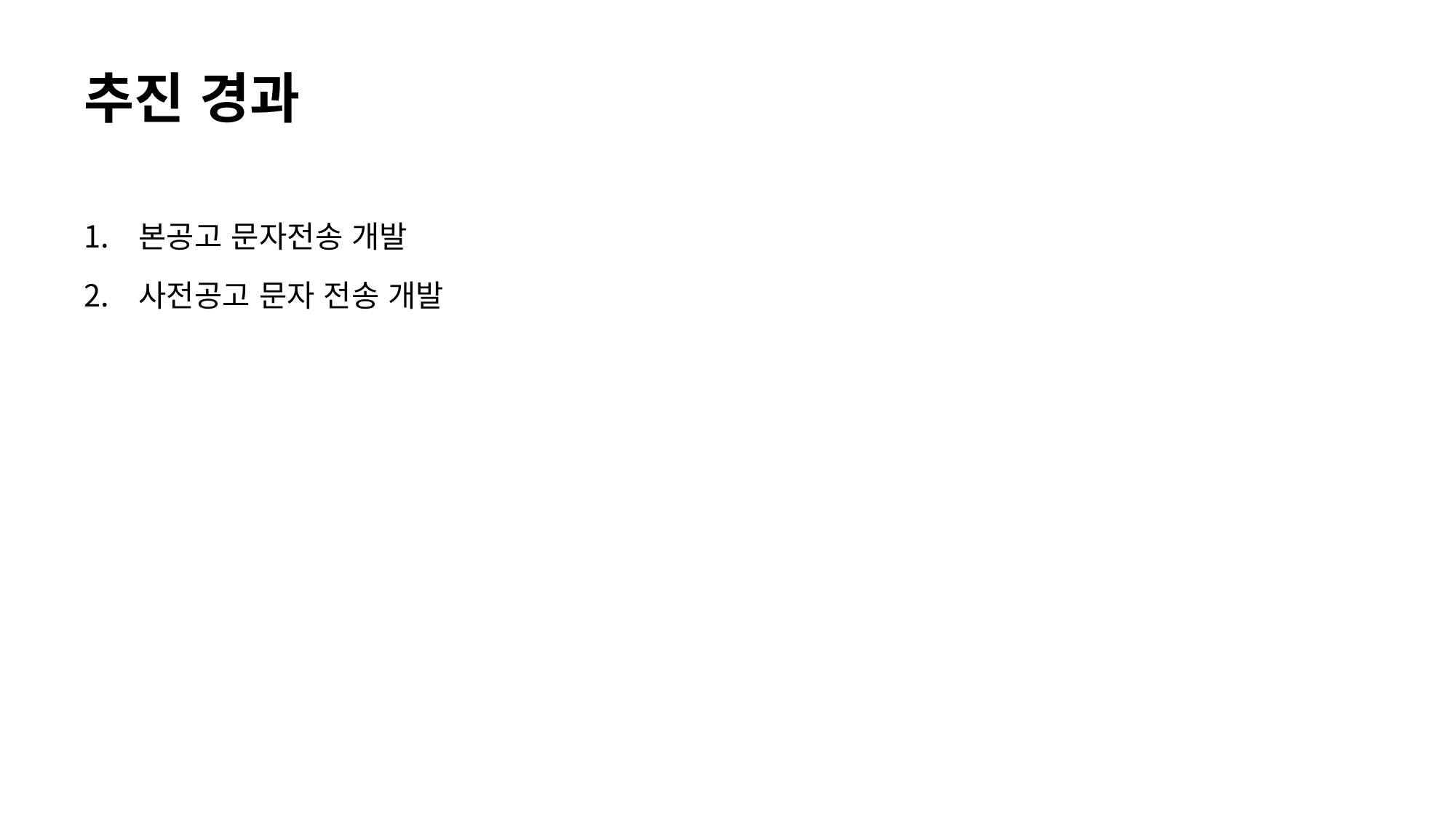

# 추진 경과
본공고 문자전송 개발
사전공고 문자 전송 개발